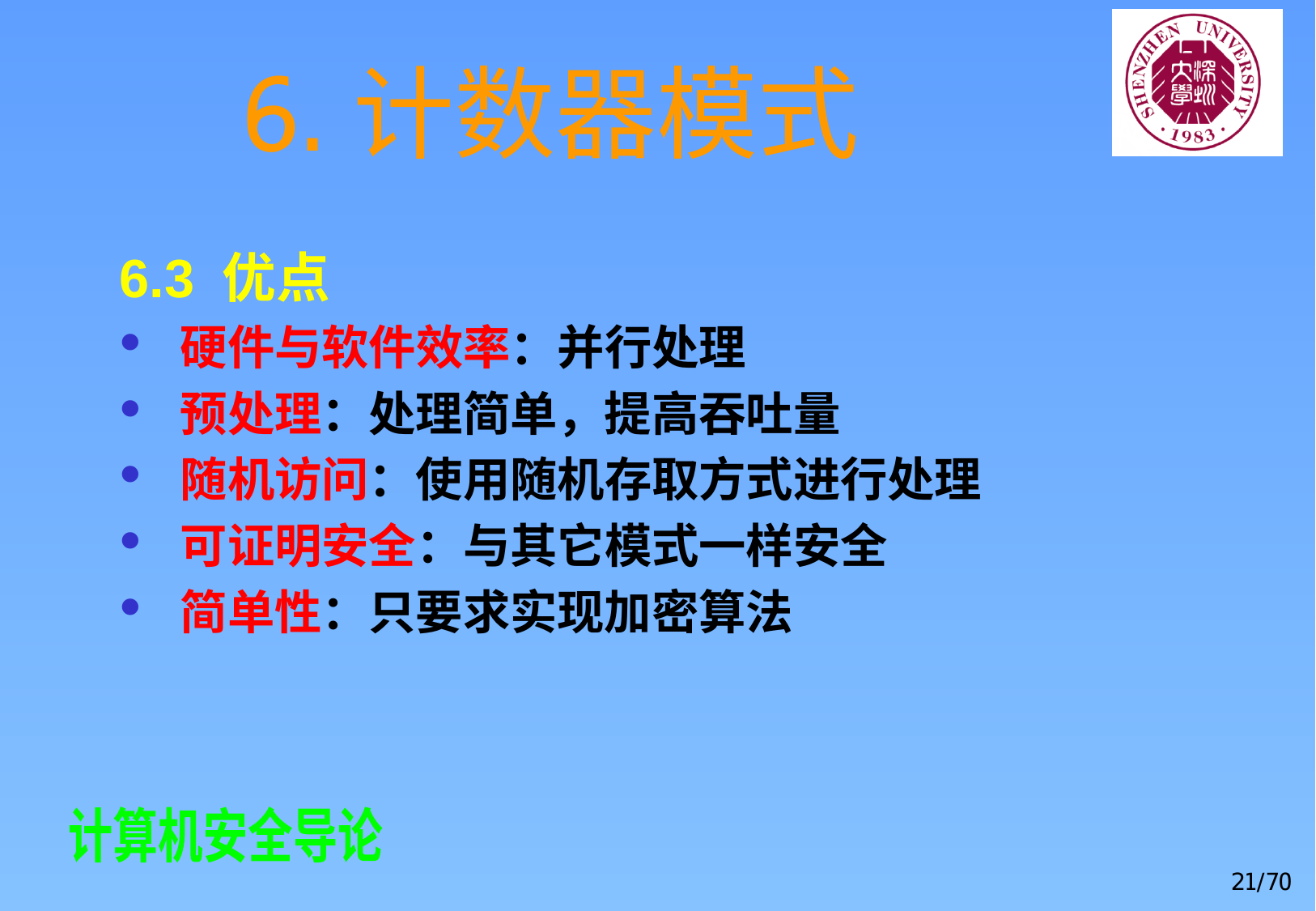

# 6.计数器模式
6.3 优点
硬件与软件效率：并行处理
预处理：处理简单，提高吞吐量
随机访问：使用随机存取方式进行处理
可证明安全：与其它模式一样安全
简单性：只要求实现加密算法
21/70